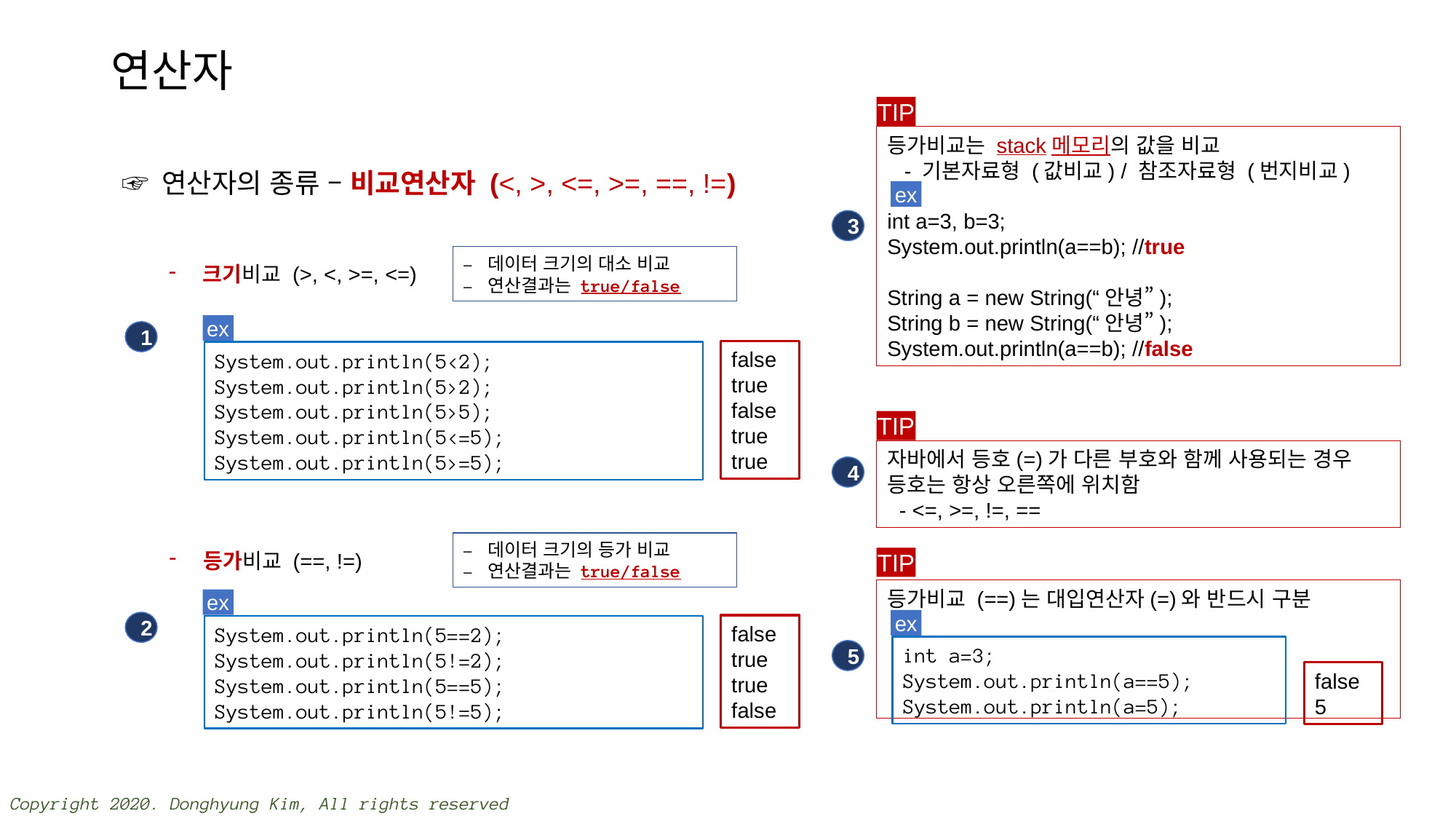

# 연산자
TIP
등가비교는 stack메모리의 값을 비교
  - 기본자료형 (값비교) / 참조자료형 (번지비교)

int a=3, b=3;
System.out.println(a==b); //true

String a = new String(“안녕”);
String b = new String(“안녕”);
System.out.println(a==b); //false
ex
☞ 연산자의 종류 – 비교연산자 (<, >, <=, >=, ==, !=)
3
- 데이터 크기의 대소 비교
- 연산결과는 true/false
크기비교 (>, <, >=, <=)
ex
System.out.println(5<2);
System.out.println(5>2);
System.out.println(5>5);
System.out.println(5<=5);
System.out.println(5>=5);
1
false
true
false
true
true
TIP
자바에서 등호(=)가 다른 부호와 함께 사용되는 경우 등호는 항상 오른쪽에 위치함
  - <=, >=, !=, ==
4
- 데이터 크기의 등가 비교
- 연산결과는 true/false
등가비교 (==, !=)
TIP
등가비교 (==)는 대입연산자(=)와 반드시 구분

ex
int a=3;
System.out.println(a==5);
System.out.println(a=5);
false
5
ex
System.out.println(5==2);
System.out.println(5!=2);
System.out.println(5==5);
System.out.println(5!=5);
2
false
true
true
false
5